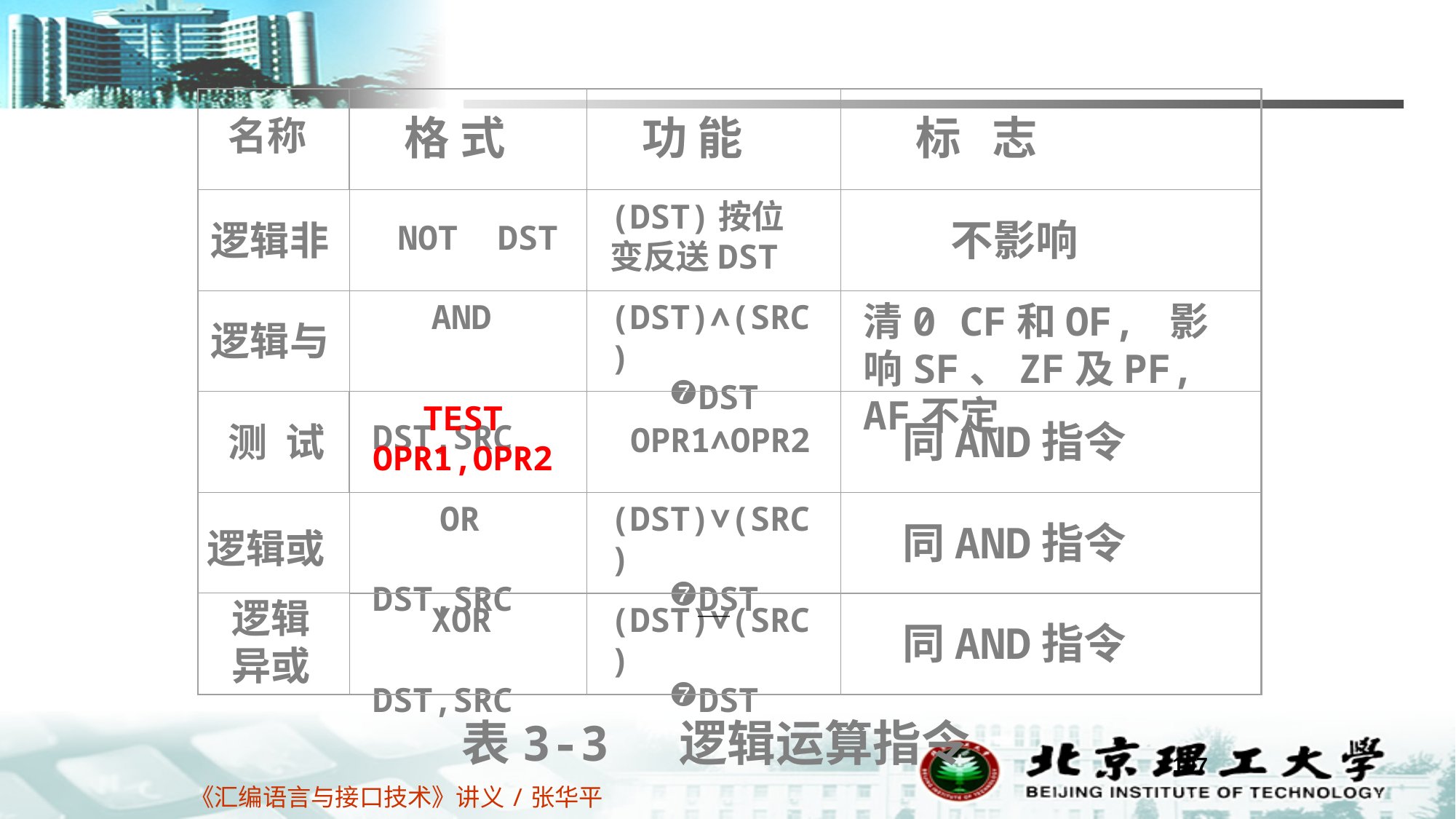

名称

  格 式

  功 能

    标   志

逻辑非

   NOT  DST

(DST)按位变反送DST

        不影响

逻辑与

       AND
   DST,SRC

(DST)∧(SRC)
DST

清0 CF和OF, 影响SF、ZF及PF, AF不定

 测  试

      TEST   OPR1,OPR2

 OPR1∧OPR2

   同AND指令

        OR
   DST,SRC

(DST)∨(SRC)
DST

   同AND指令

逻辑或

逻辑
异或

       XOR
   DST,SRC

(DST)∨(SRC)
DST

   同AND指令

表3-3  逻辑运算指令
107